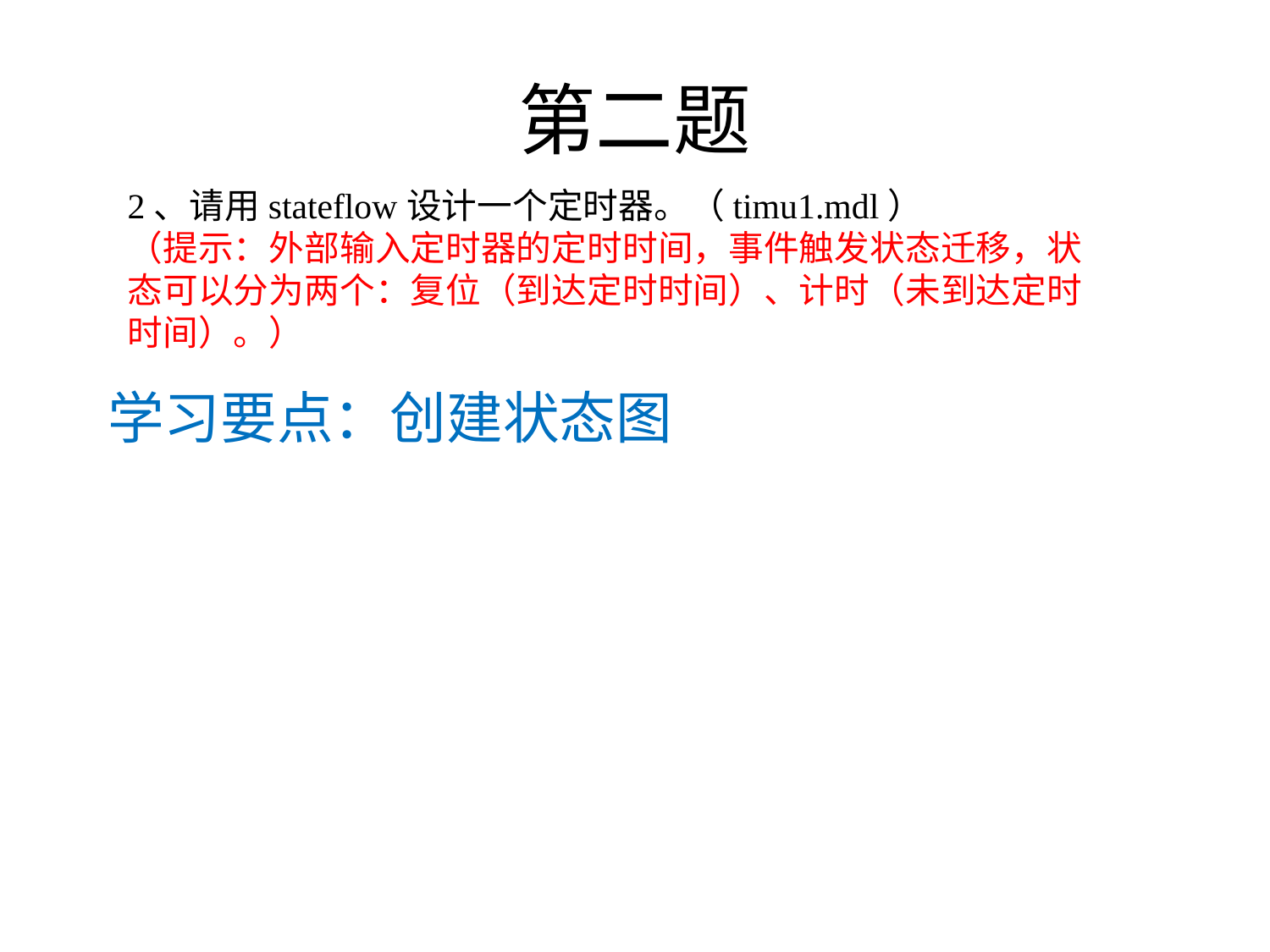

# 第二题
2、请用stateflow设计一个定时器。（timu1.mdl）
（提示：外部输入定时器的定时时间，事件触发状态迁移，状态可以分为两个：复位（到达定时时间）、计时（未到达定时时间）。）
学习要点：创建状态图